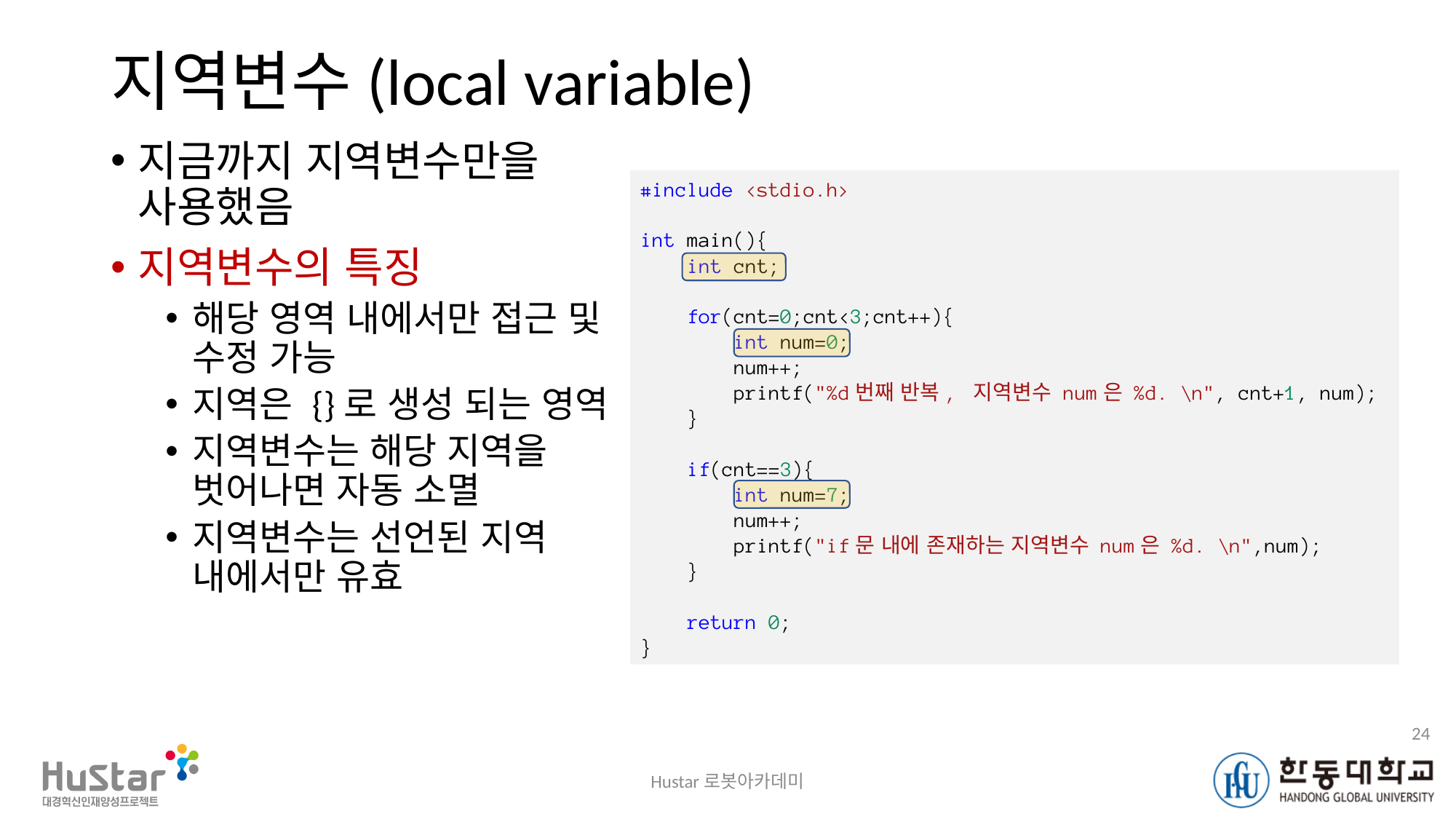

# 지역변수(local variable)
지금까지 지역변수만을 사용했음
지역변수의 특징
해당 영역 내에서만 접근 및 수정 가능
지역은 {}로 생성 되는 영역
지역변수는 해당 지역을 벗어나면 자동 소멸
지역변수는 선언된 지역 내에서만 유효

#include <stdio.h>
int main(){
    int cnt;

    for(cnt=0;cnt<3;cnt++){
        int num=0;
        num++;
        printf("%d번째 반복, 지역변수 num은 %d. \n", cnt+1, num);
    }
    if(cnt==3){
        int num=7;
        num++;
        printf("if문 내에 존재하는 지역변수 num은 %d. \n",num);
    }
    return 0;
}

24
Hustar로봇아카데미